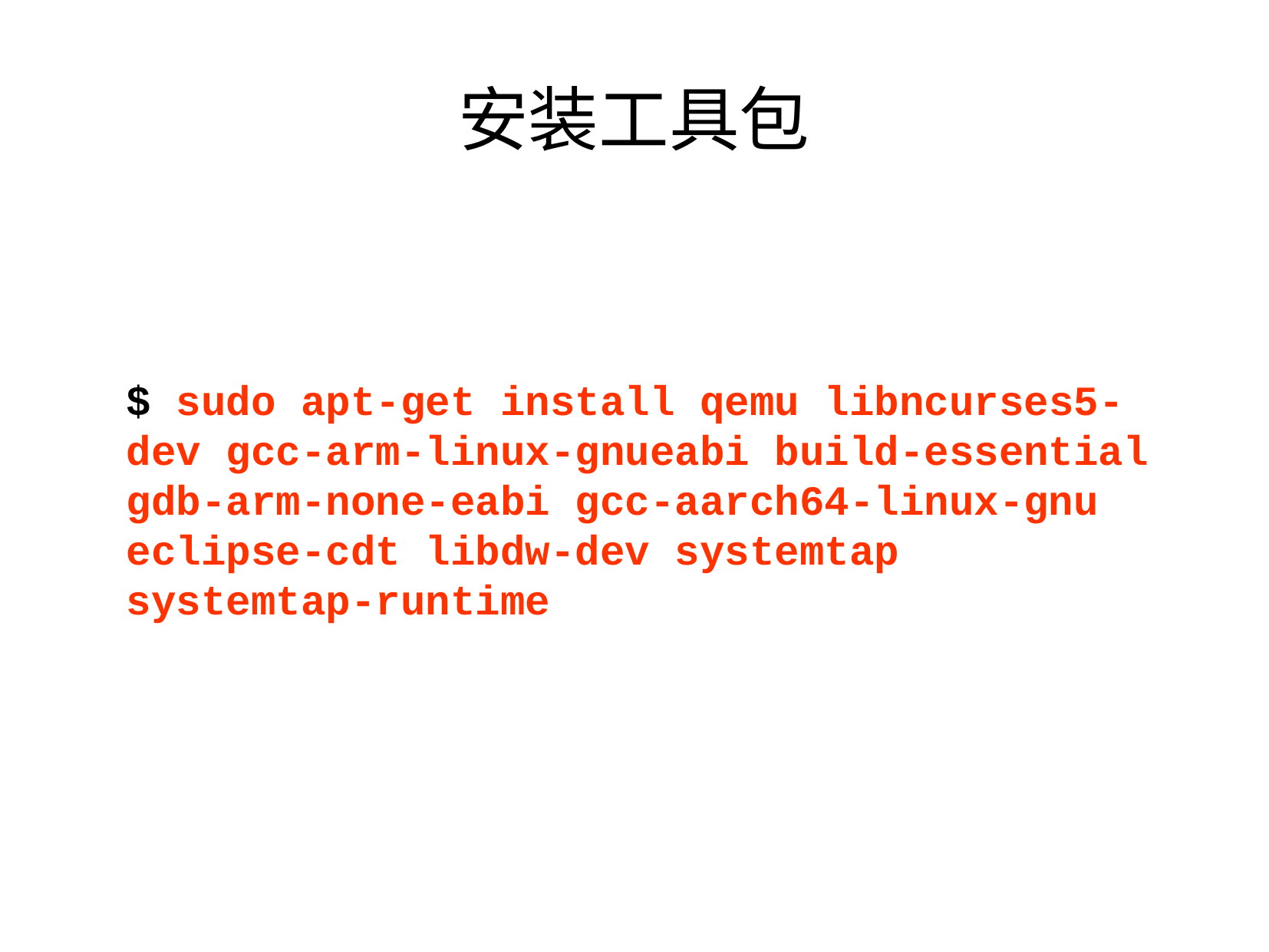

安装工具包

$ sudo apt-get install qemu libncurses5-dev gcc-arm-linux-gnueabi build-essential gdb-arm-none-eabi gcc-aarch64-linux-gnu eclipse-cdt libdw-dev systemtap systemtap-runtime